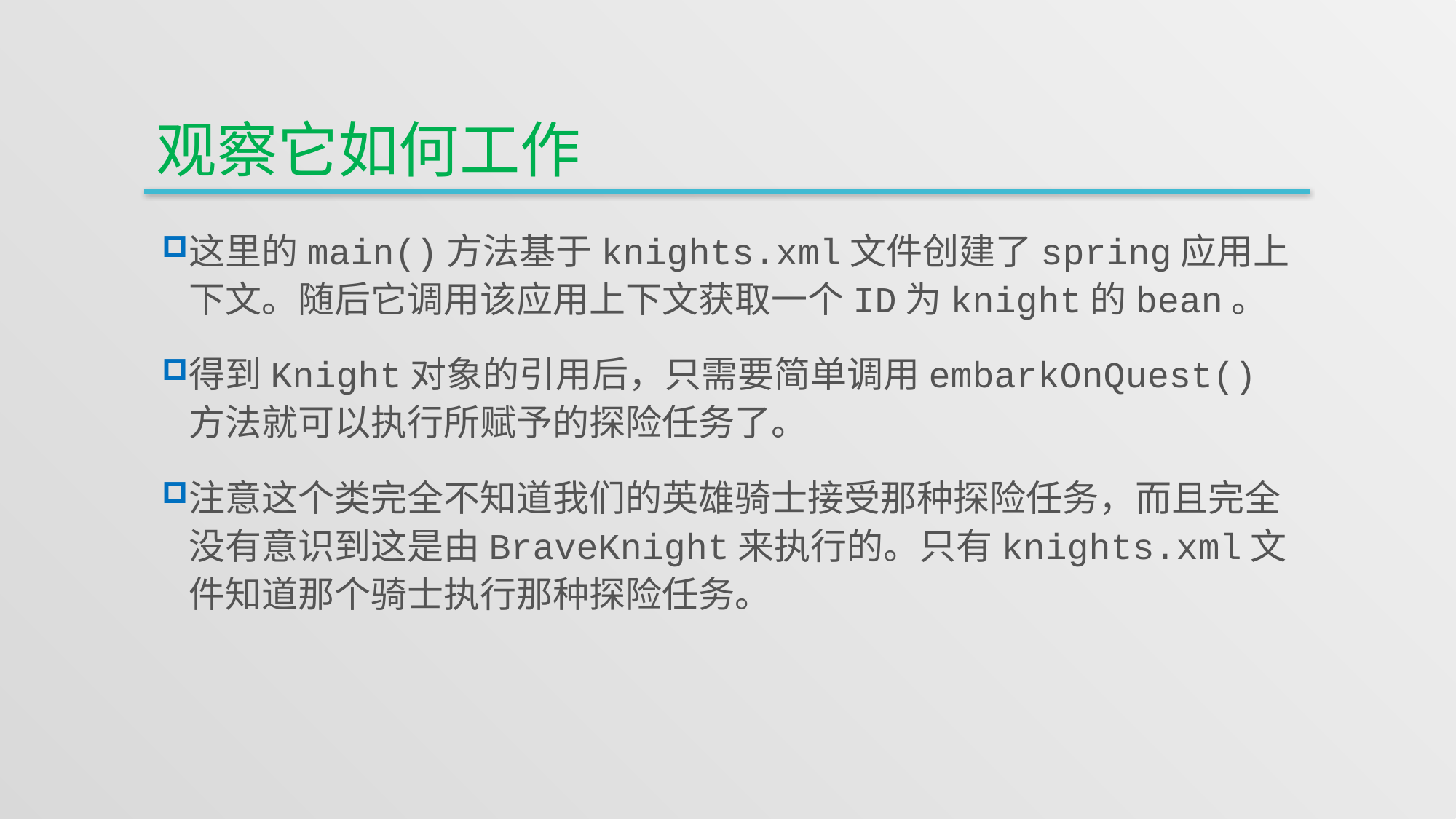

# 观察它如何工作
这里的main()方法基于knights.xml文件创建了spring应用上下文。随后它调用该应用上下文获取一个ID为knight的bean。
得到Knight对象的引用后，只需要简单调用embarkOnQuest()方法就可以执行所赋予的探险任务了。
注意这个类完全不知道我们的英雄骑士接受那种探险任务，而且完全没有意识到这是由BraveKnight来执行的。只有knights.xml文件知道那个骑士执行那种探险任务。